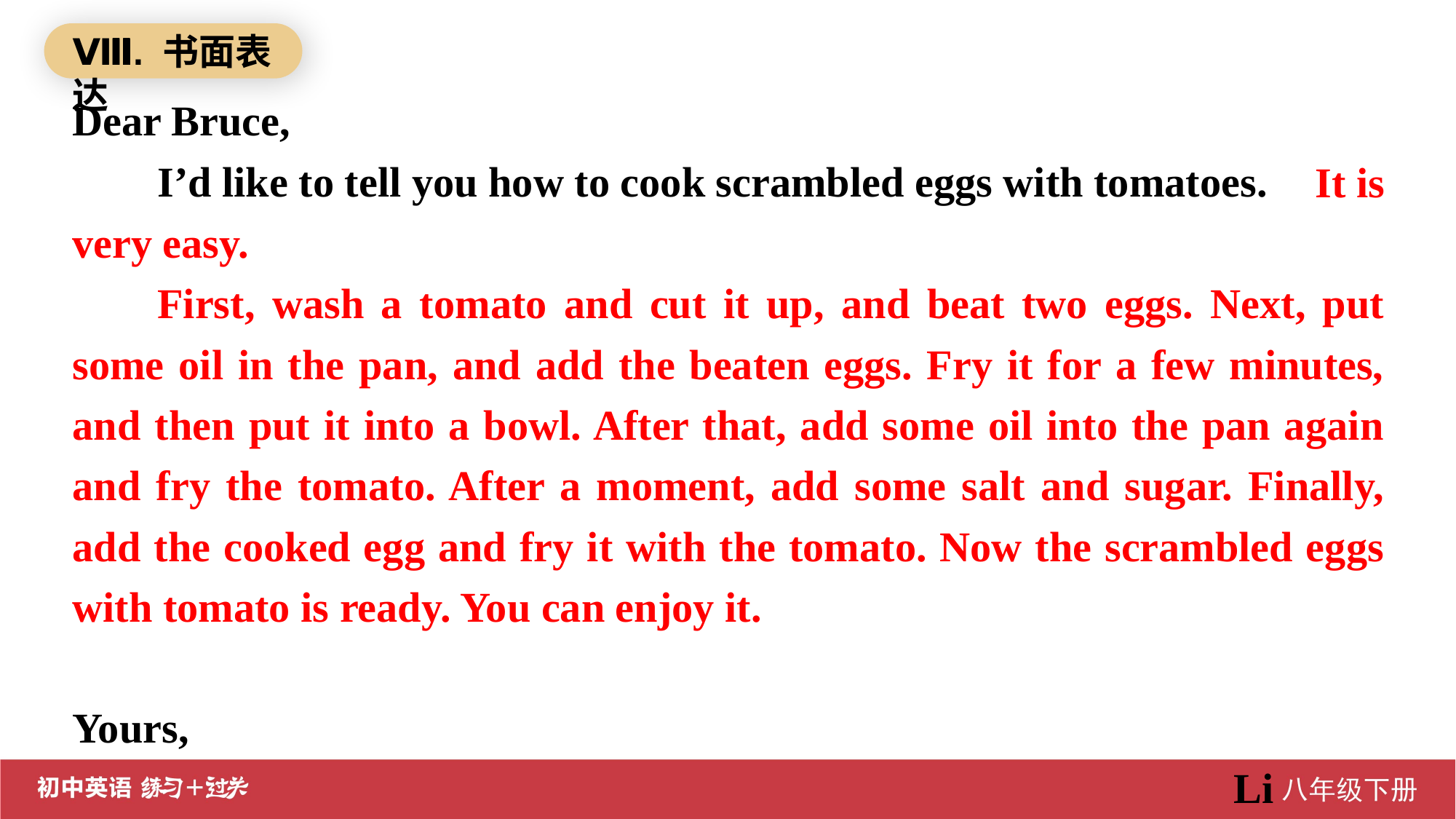

Ⅷ. 书面表达
Dear Bruce,
I’d like to tell you how to cook scrambled eggs with tomatoes.

                                                                                                      Yours,
                                                                                                      Li Ping
                                                                                                           It is very easy.
First, wash a tomato and cut it up, and beat two eggs. Next, put some oil in the pan, and add the beaten eggs. Fry it for a few minutes, and then put it into a bowl. After that, add some oil into the pan again and fry the tomato. After a moment, add some salt and sugar. Finally, add the cooked egg and fry it with the tomato. Now the scrambled eggs with tomato is ready. You can enjoy it.